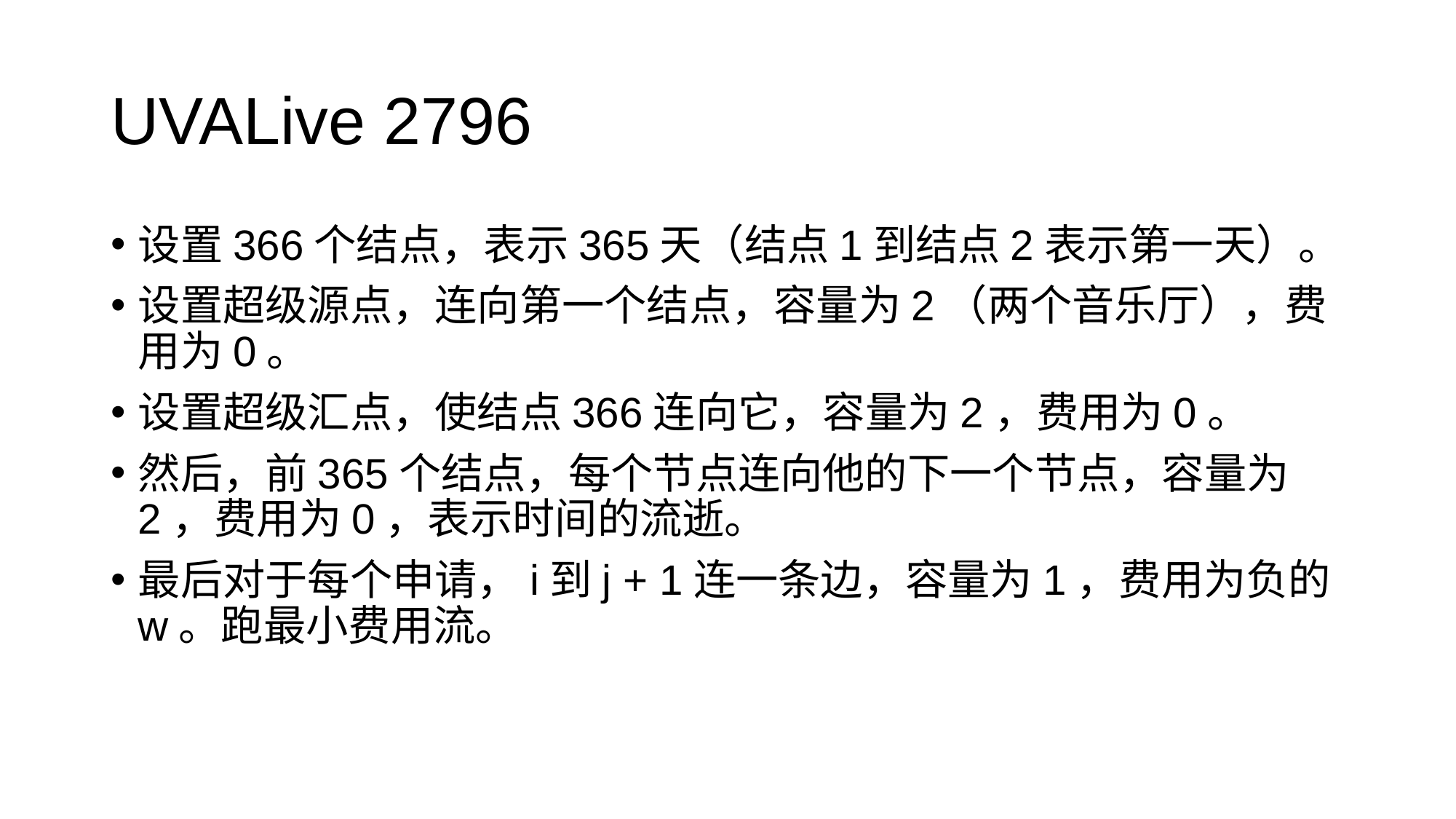

# UVALive 2796
设置366个结点，表示365天（结点1到结点2表示第一天）。
设置超级源点，连向第一个结点，容量为2（两个音乐厅），费用为0。
设置超级汇点，使结点366连向它，容量为2，费用为0。
然后，前365个结点，每个节点连向他的下一个节点，容量为2，费用为0，表示时间的流逝。
最后对于每个申请，i到j + 1连一条边，容量为1，费用为负的w。跑最小费用流。